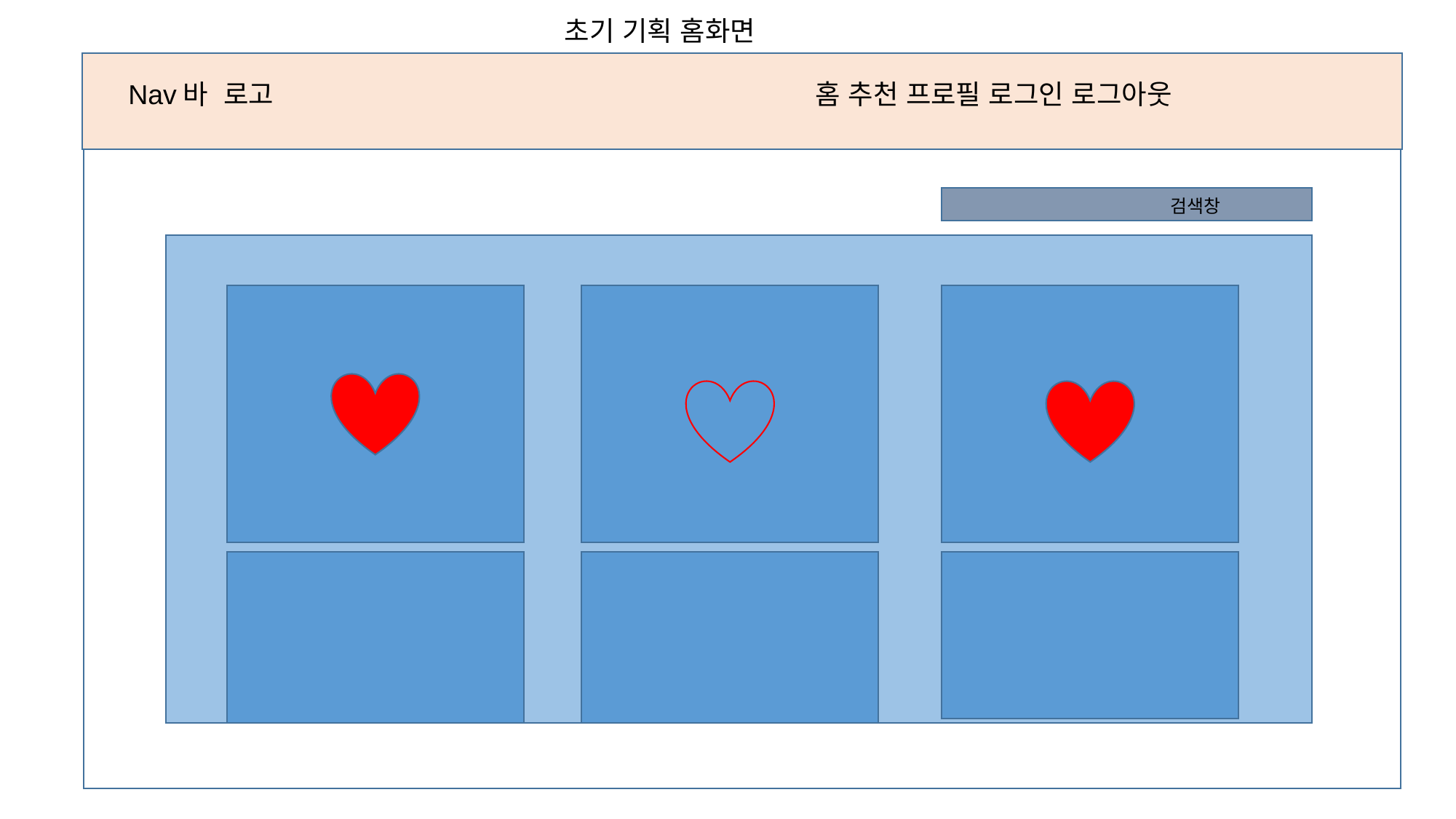

초기 기획 홈화면

Nav바  로고                                                                       홈 추천 프로필 로그인 로그아웃
                                          검색창